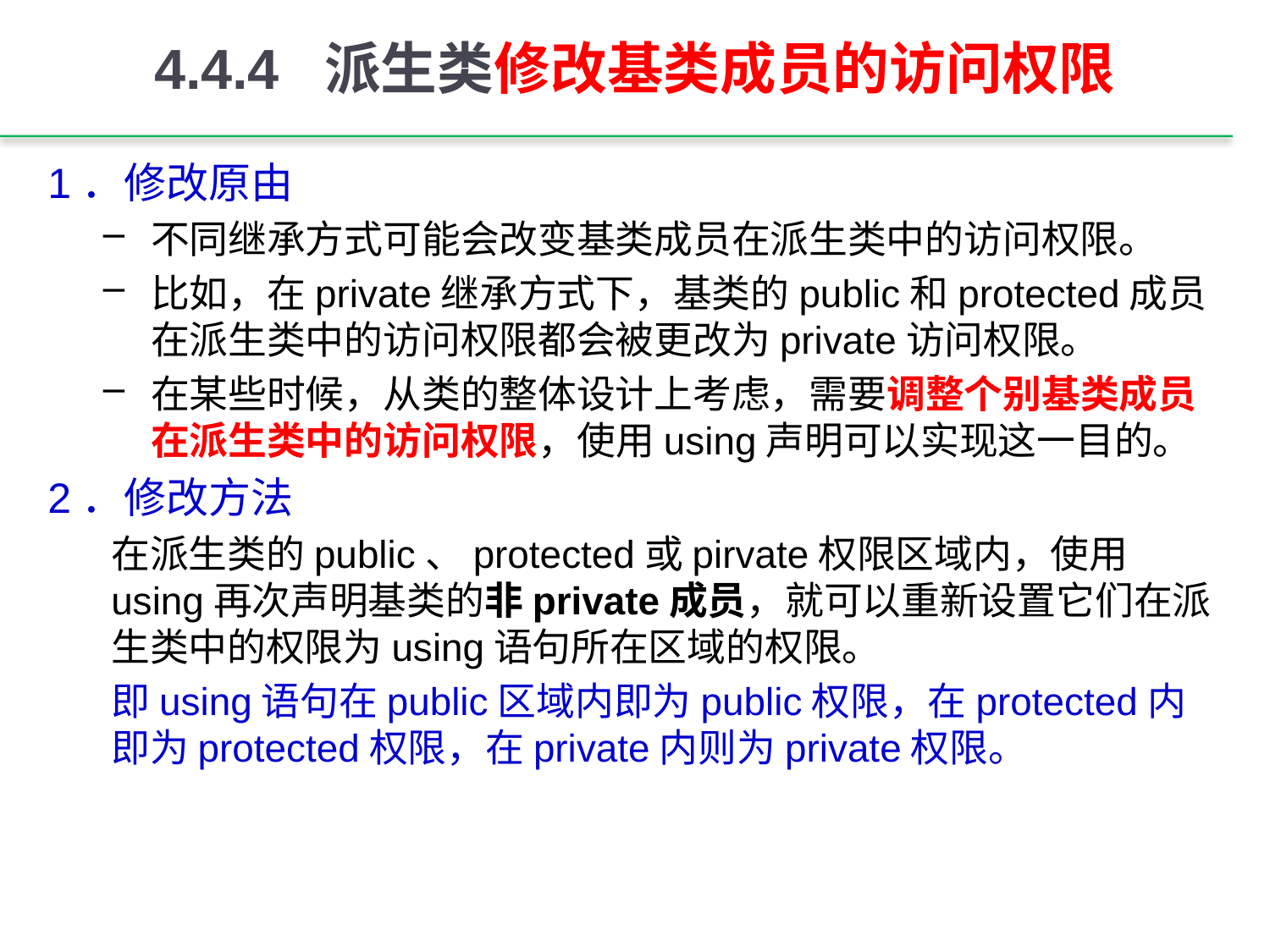

# 4.4.4  派生类修改基类成员的访问权限
1．修改原由
不同继承方式可能会改变基类成员在派生类中的访问权限。
比如，在private继承方式下，基类的public和protected成员在派生类中的访问权限都会被更改为private访问权限。
在某些时候，从类的整体设计上考虑，需要调整个别基类成员在派生类中的访问权限，使用using声明可以实现这一目的。
2．修改方法
在派生类的public、protected或pirvate权限区域内，使用using再次声明基类的非private成员，就可以重新设置它们在派生类中的权限为using语句所在区域的权限。
即using语句在public区域内即为public权限，在protected内即为protected权限，在private内则为private权限。